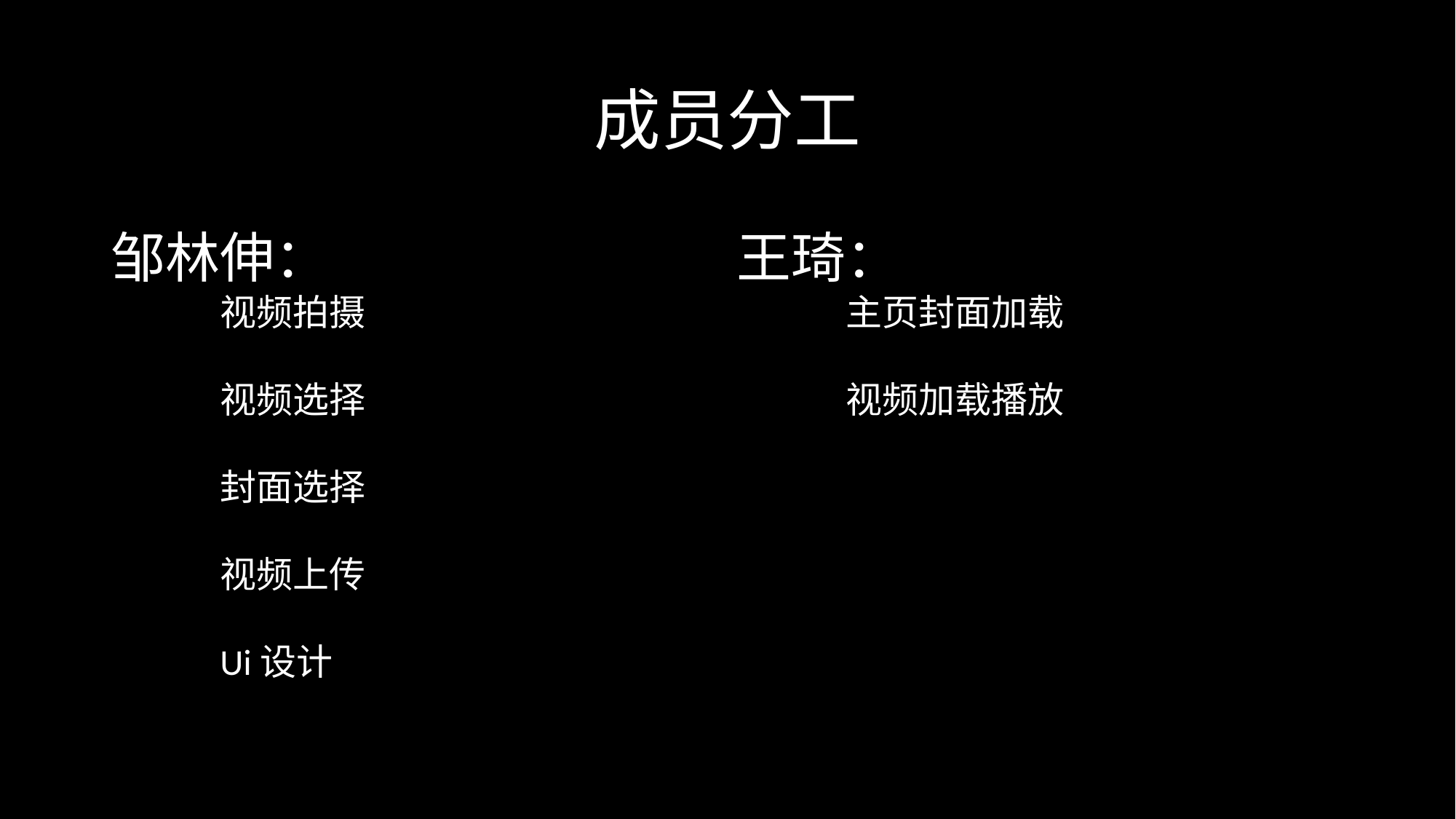

# 成员分工
邹林伸：
	视频拍摄

	视频选择

	封面选择

	视频上传

	Ui设计

王琦：
	主页封面加载

	视频加载播放